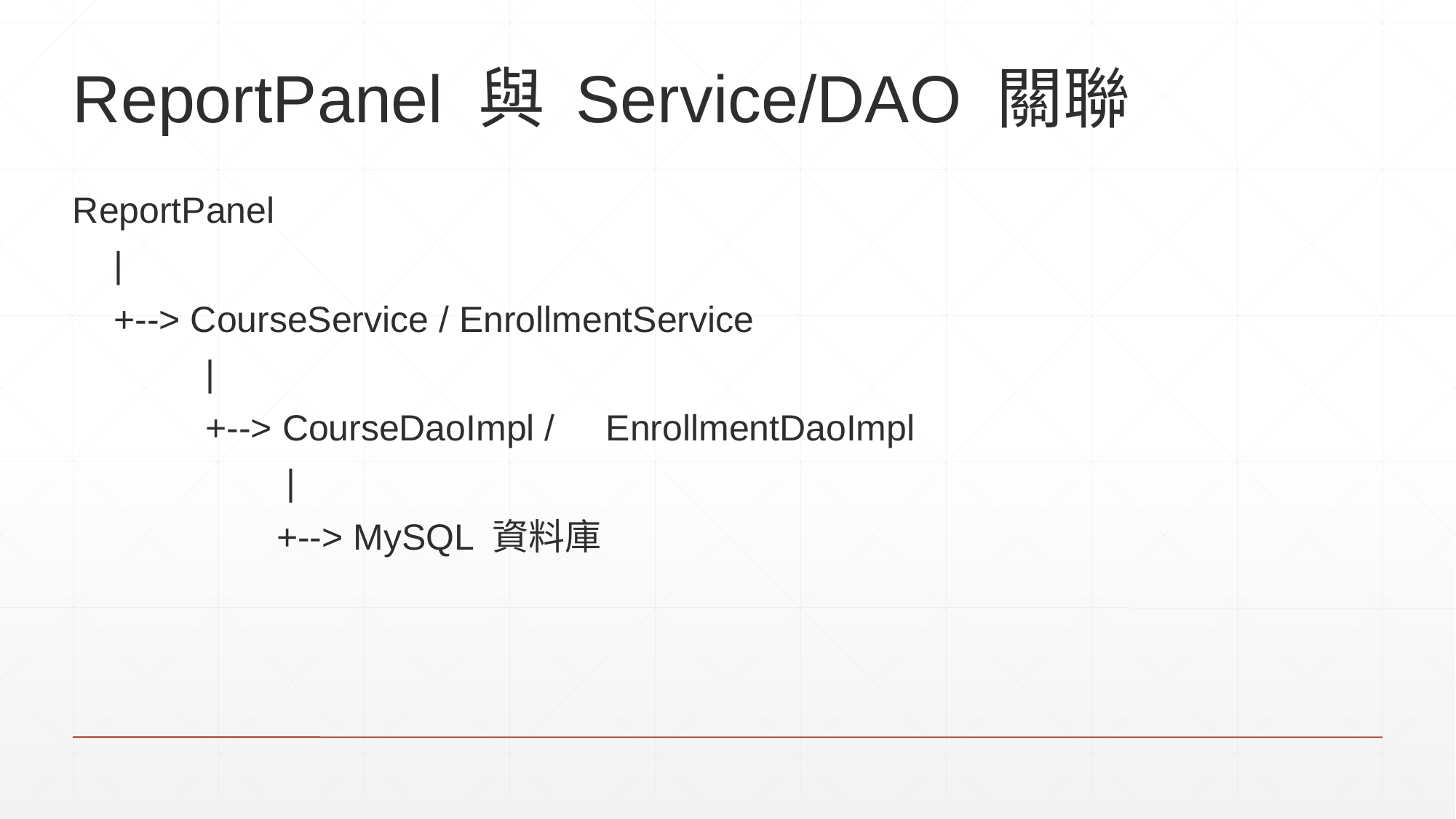

# ReportPanel 與 Service/DAO 關聯
ReportPanel
    |
    +--> CourseService / EnrollmentService
             |
             +--> CourseDaoImpl /     EnrollmentDaoImpl
                     |
                    +--> MySQL 資料庫